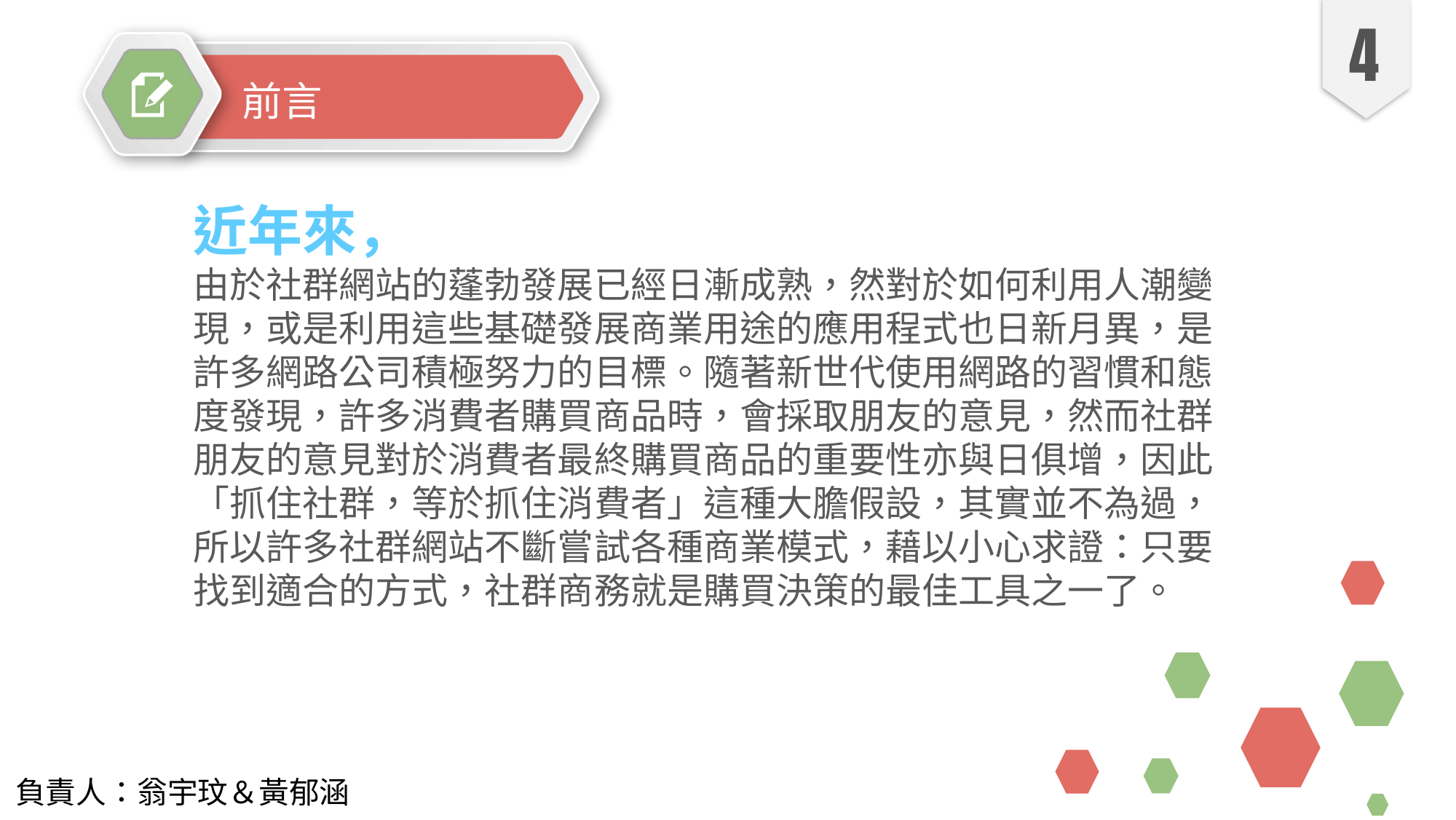

4

前言

近年來，
由於社群網站的蓬勃發展已經日漸成熟，然對於如何利用人潮變現，或是利用這些基礎發展商業用途的應用程式也日新月異，是許多網路公司積極努力的目標。隨著新世代使用網路的習慣和態度發現，許多消費者購買商品時，會採取朋友的意見，然而社群朋友的意見對於消費者最終購買商品的重要性亦與日俱增，因此「抓住社群，等於抓住消費者」這種大膽假設，其實並不為過，所以許多社群網站不斷嘗試各種商業模式，藉以小心求證：只要找到適合的方式，社群商務就是購買決策的最佳工具之一了。

負責人：翁宇玟＆黃郁涵